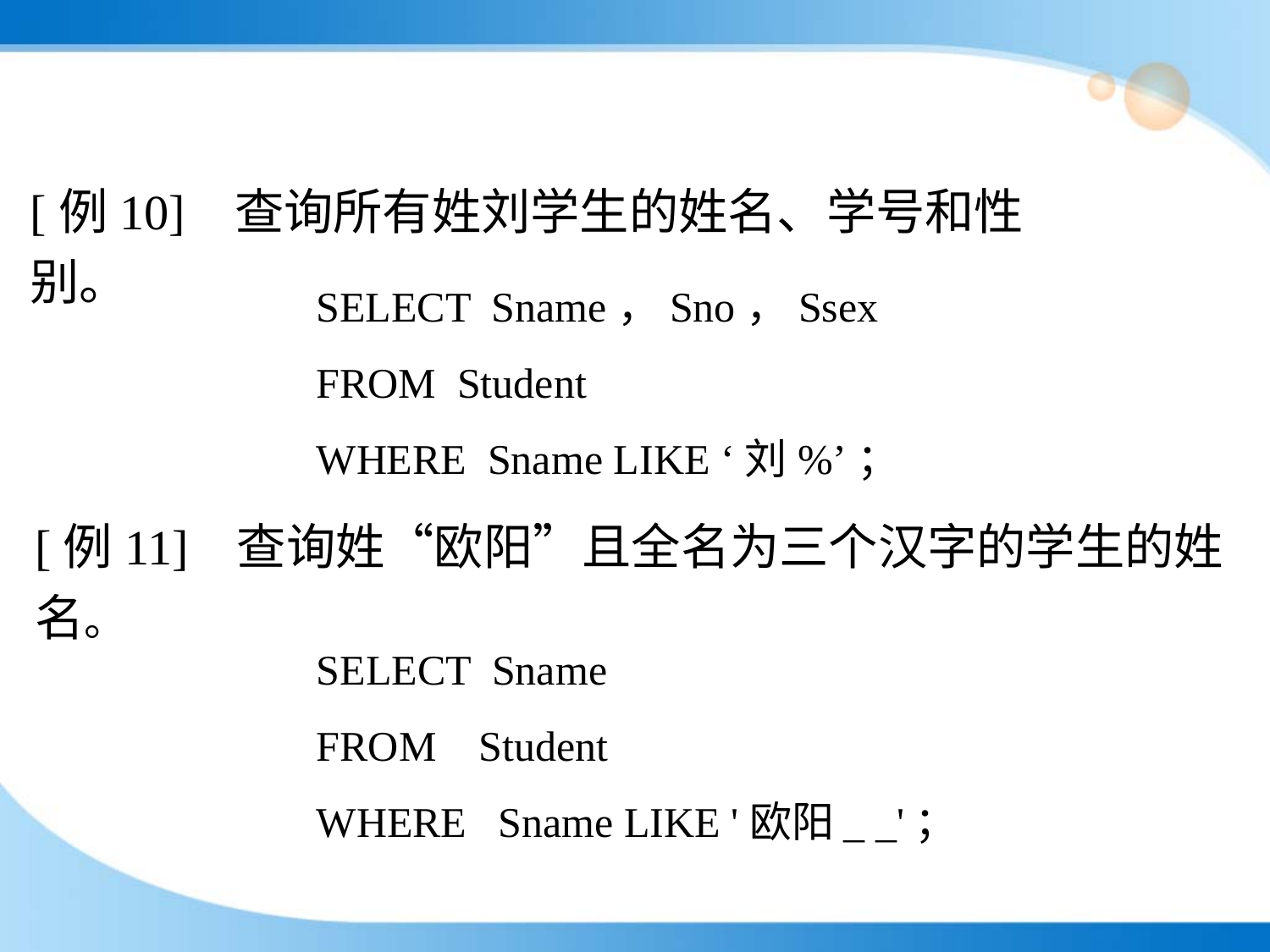

[例10]   查询所有姓刘学生的姓名、学号和性别。
SELECT  Sname，Sno，Ssex
FROM  Student
WHERE  Sname LIKE ‘刘%’；
[例11]   查询姓“欧阳”且全名为三个汉字的学生的姓名。
SELECT  Sname
FROM    Student
WHERE   Sname LIKE '欧阳_ _'；